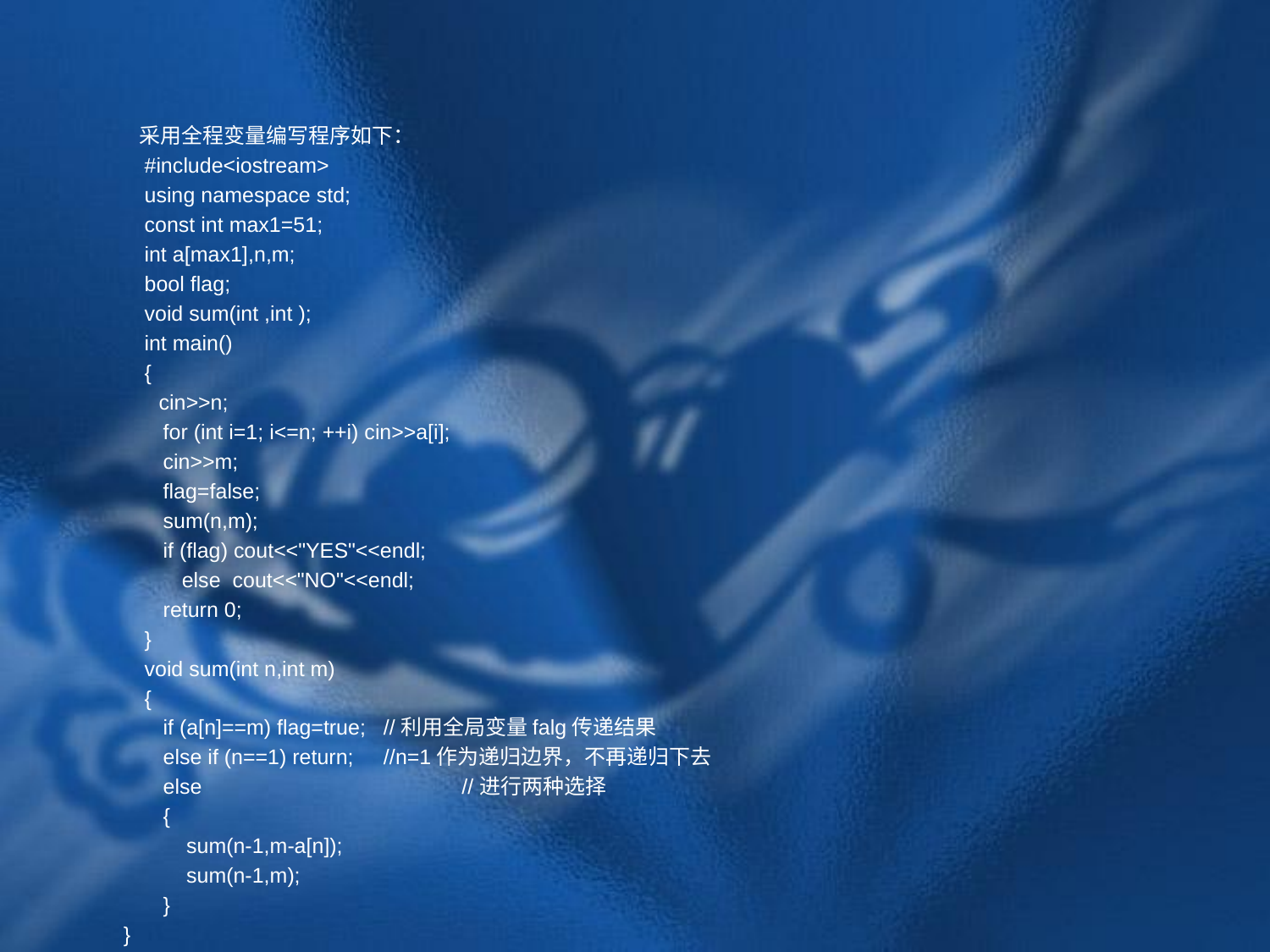

采用全程变量编写程序如下：
　　　#include<iostream>
　　　using namespace std;
　　　const int max1=51;
　　　int a[max1],n,m;
　　　bool flag;
　　　void sum(int ,int );
　　　int main()
　　　{
              cin>>n;
　　　    for (int i=1; i<=n; ++i) cin>>a[i];
　　　    cin>>m;
　　　    flag=false;
　　　    sum(n,m);
　　　    if (flag) cout<<"YES"<<endl;
　　　        else  cout<<"NO"<<endl;
　　　    return 0;
　　　}
　　　void sum(int n,int m)
　　　{
　　　    if (a[n]==m) flag=true;	 //利用全局变量falg传递结果
　　　    else if (n==1) return;	 //n=1作为递归边界，不再递归下去
　　　    else                                            //进行两种选择
　　　    {
　　　         sum(n-1,m-a[n]);
　　　         sum(n-1,m);
　　　    }
　　}